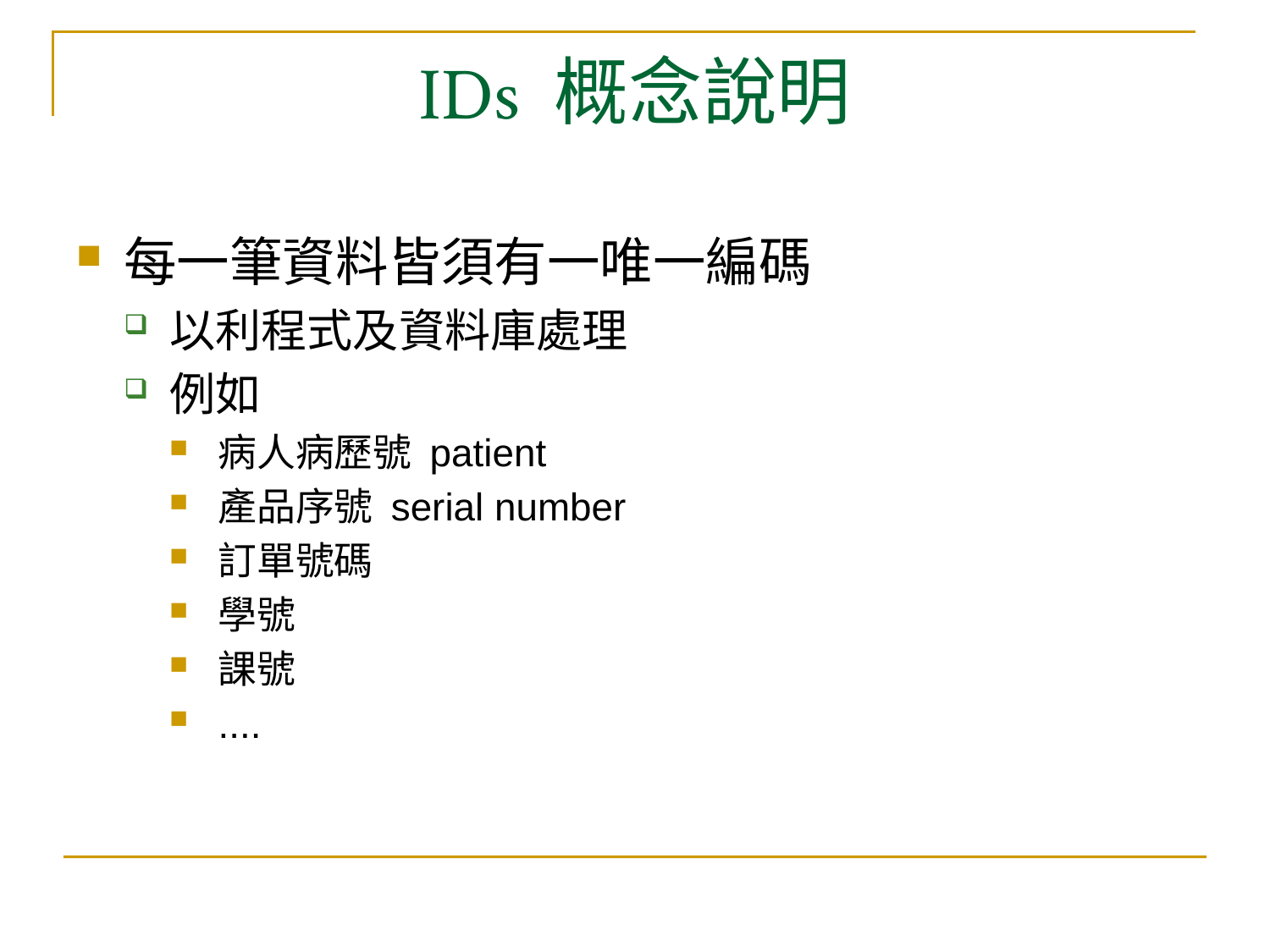

# IDs 概念說明
每一筆資料皆須有一唯一編碼
以利程式及資料庫處理
例如
病人病歷號 patient
產品序號 serial number
訂單號碼
學號
課號
....